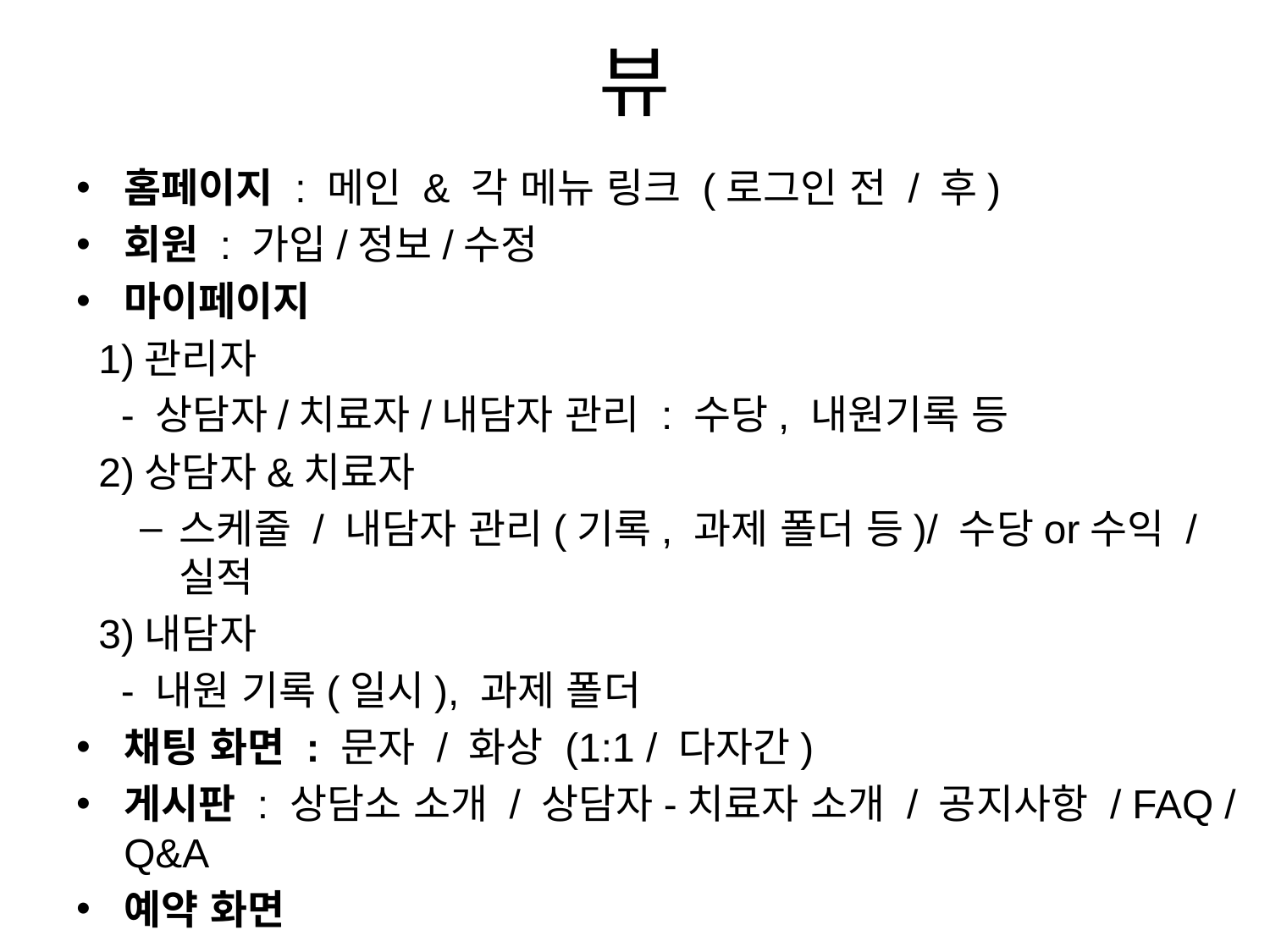

# 뷰
홈페이지 : 메인 & 각 메뉴 링크 (로그인 전 / 후)
회원 : 가입/정보/수정
마이페이지
  1)관리자
    - 상담자/치료자/내담자 관리 : 수당, 내원기록 등
  2)상담자&치료자
스케줄 / 내담자 관리(기록, 과제 폴더 등)/ 수당or수익 / 실적
  3)내담자
    - 내원 기록(일시), 과제 폴더
채팅 화면 : 문자 / 화상 (1:1 / 다자간)
게시판 : 상담소 소개 / 상담자-치료자 소개 / 공지사항 / FAQ / Q&A
예약 화면